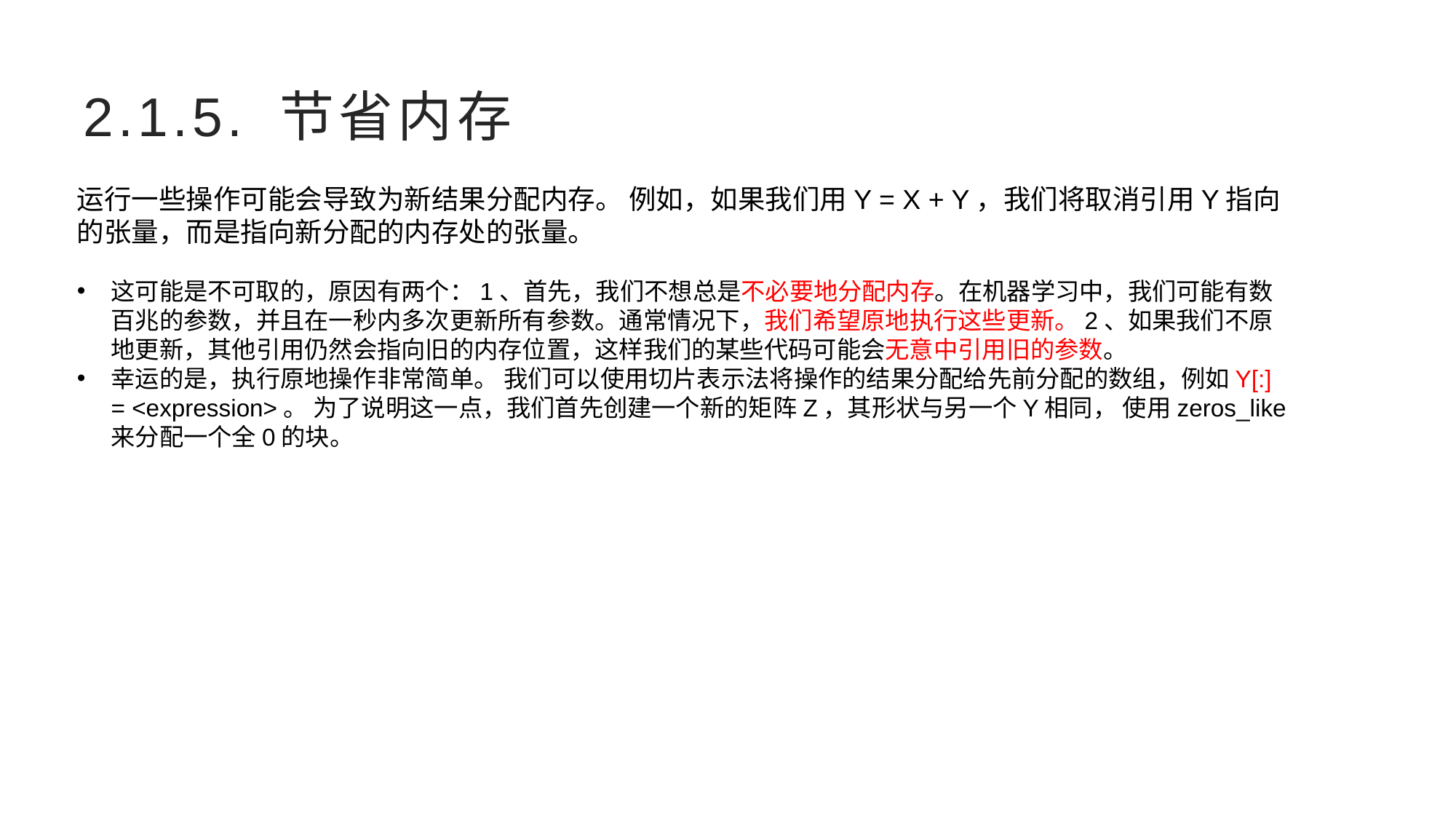

# 2.1.5. 节省内存
运行一些操作可能会导致为新结果分配内存。 例如，如果我们用Y = X + Y，我们将取消引用Y指向的张量，而是指向新分配的内存处的张量。
这可能是不可取的，原因有两个：1、首先，我们不想总是不必要地分配内存。在机器学习中，我们可能有数百兆的参数，并且在一秒内多次更新所有参数。通常情况下，我们希望原地执行这些更新。2、如果我们不原地更新，其他引用仍然会指向旧的内存位置，这样我们的某些代码可能会无意中引用旧的参数。
幸运的是，执行原地操作非常简单。 我们可以使用切片表示法将操作的结果分配给先前分配的数组，例如Y[:] = <expression>。 为了说明这一点，我们首先创建一个新的矩阵Z，其形状与另一个Y相同， 使用zeros_like来分配一个全0的块。